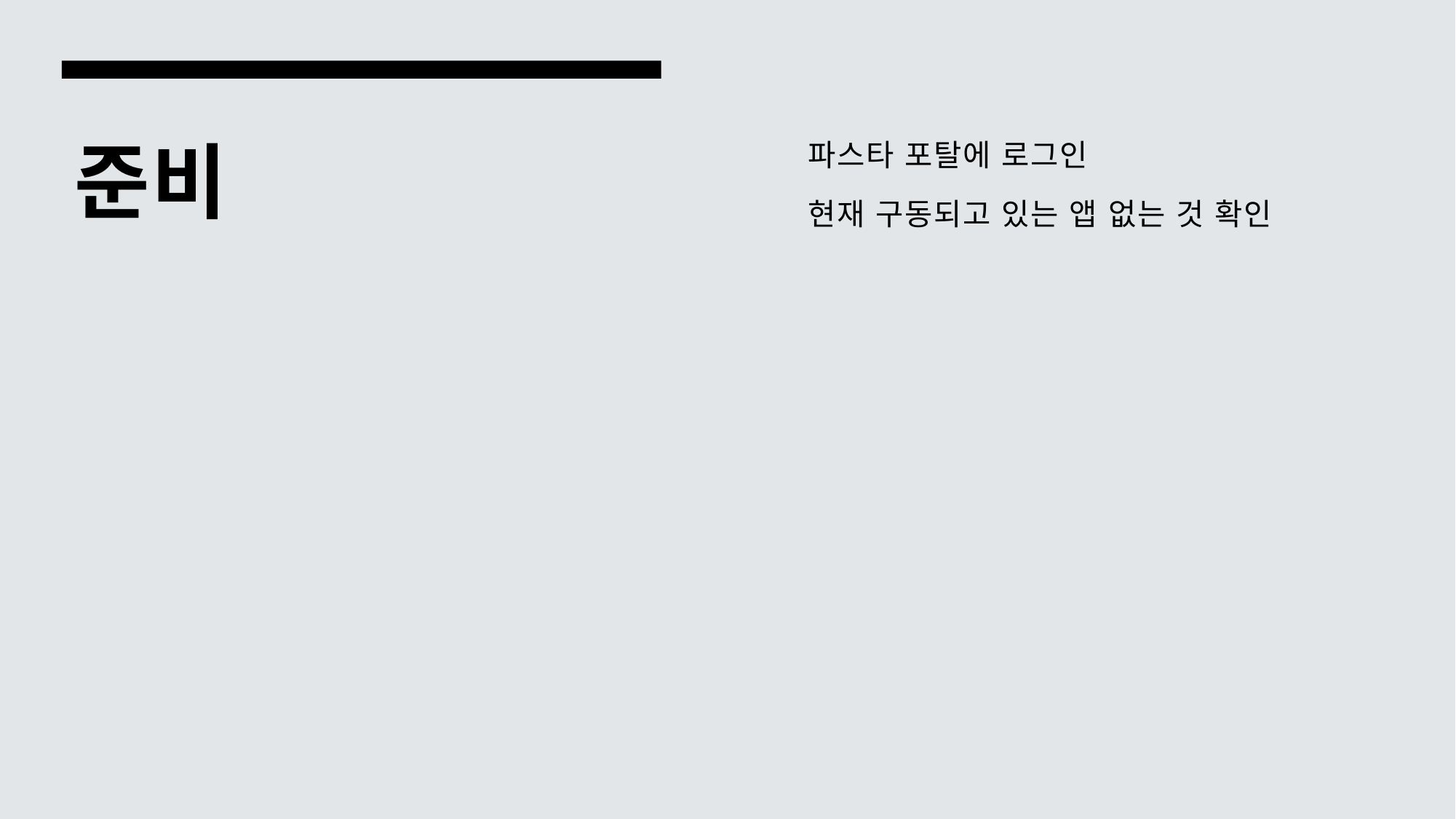

파스타 포탈에 로그인
현재 구동되고 있는 앱 없는 것 확인
# 준비